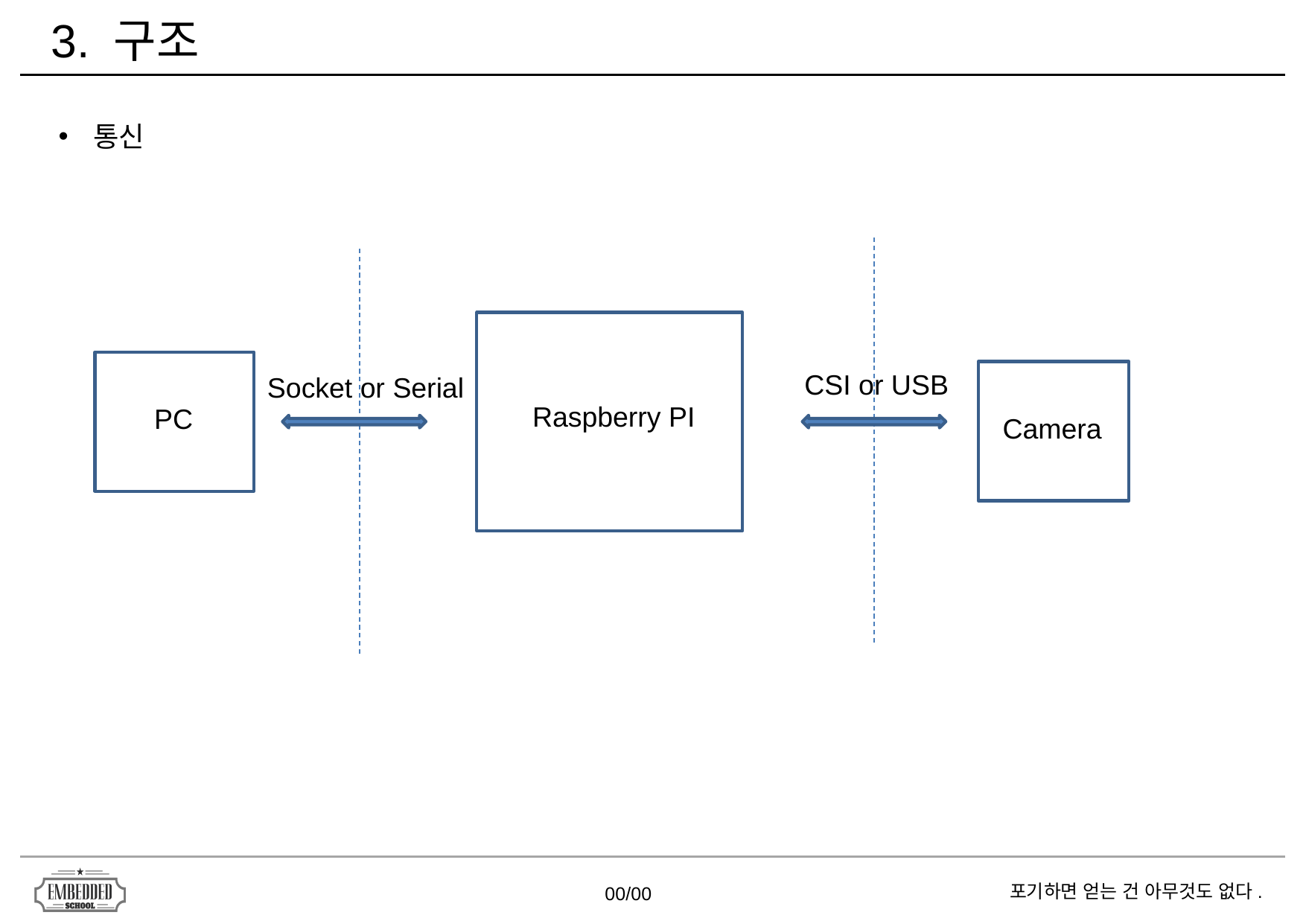

3. 구조
통신

CSI or USB

Socket or Serial
Raspberry PI
PC
Camera

00/00